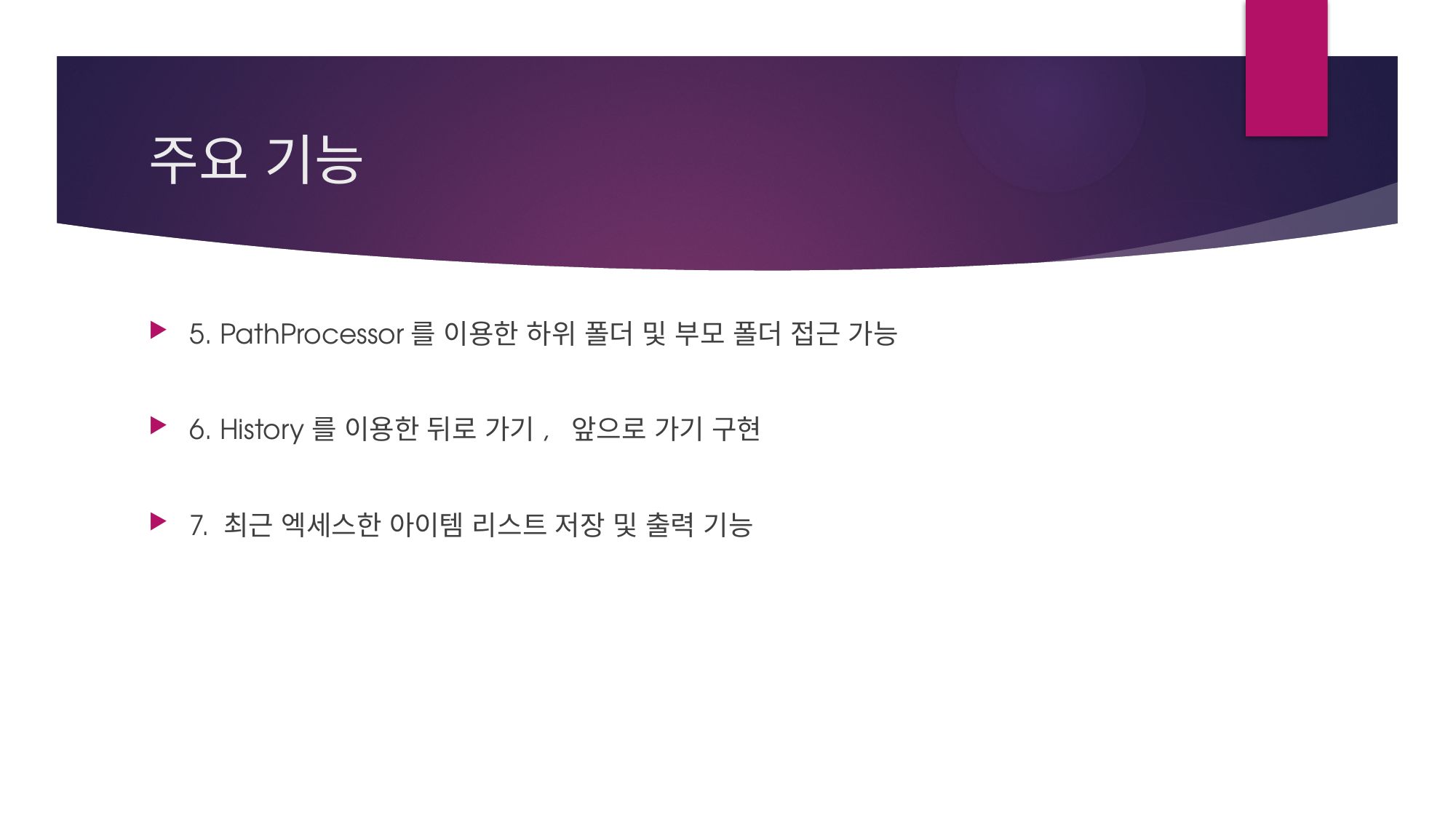

# 주요 기능
5. PathProcessor를 이용한 하위 폴더 및 부모 폴더 접근 가능

6. History를 이용한 뒤로 가기,  앞으로 가기 구현

7. 최근 엑세스한 아이템 리스트 저장 및 출력 기능